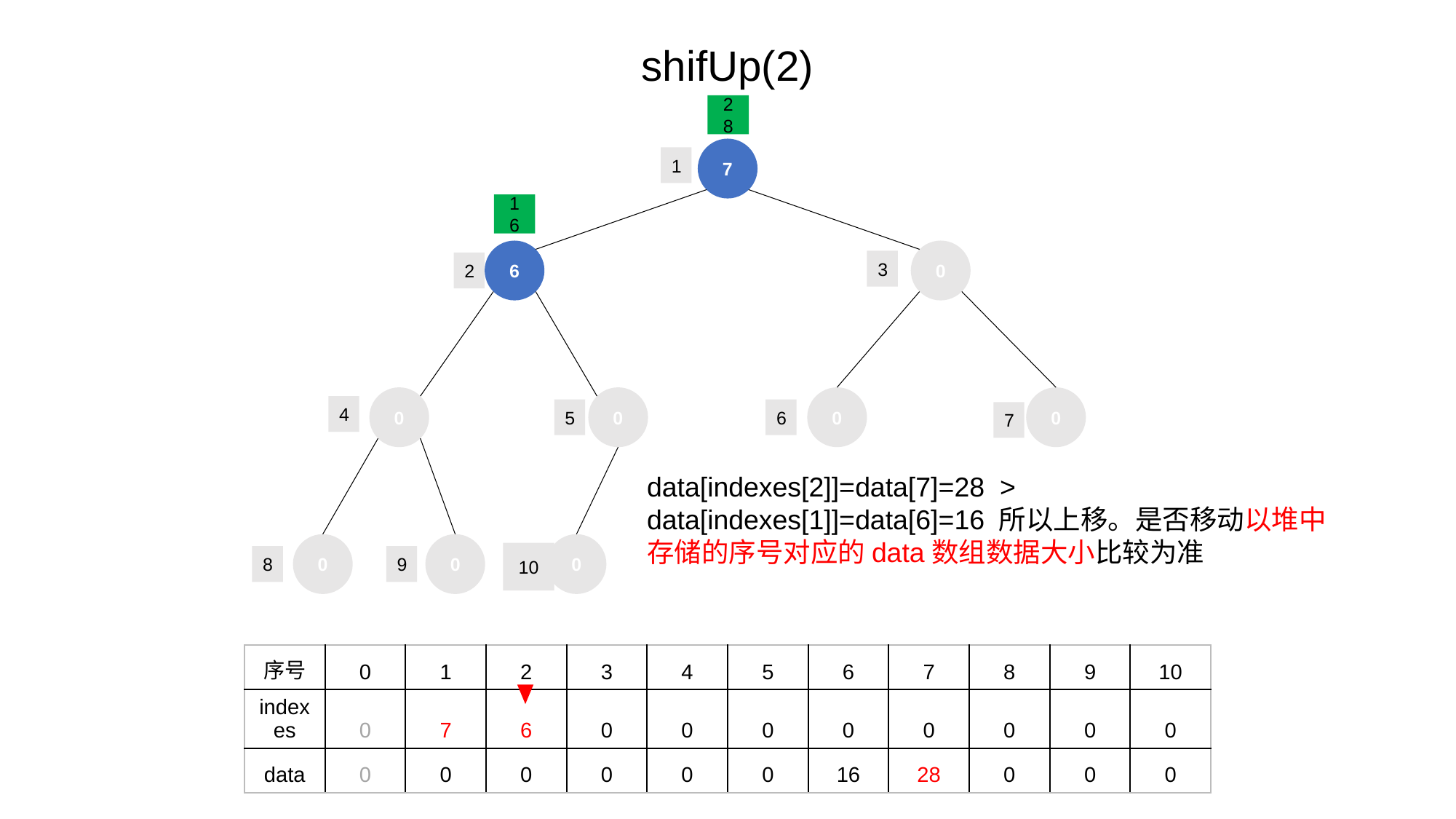

# shifUp(2)
28
16
7
1
6
0
3
2
0
0
0
0
4
5
6
7
data[indexes[2]]=data[7]=28  > data[indexes[1]]=data[6]=16 所以上移。是否移动以堆中存储的序号对应的data数组数据大小比较为准
0
0
0
10
8
9
| 序号 | 0 | 1 | 2 | 3 | 4 | 5 | 6 | 7 | 8 | 9 | 10 |
| --- | --- | --- | --- | --- | --- | --- | --- | --- | --- | --- | --- |
| indexes | 0 | 7 | 6 | 0 | 0 | 0 | 0 | 0 | 0 | 0 | 0 |
| data | 0 | 0 | 0 | 0 | 0 | 0 | 16 | 28 | 0 | 0 | 0 |